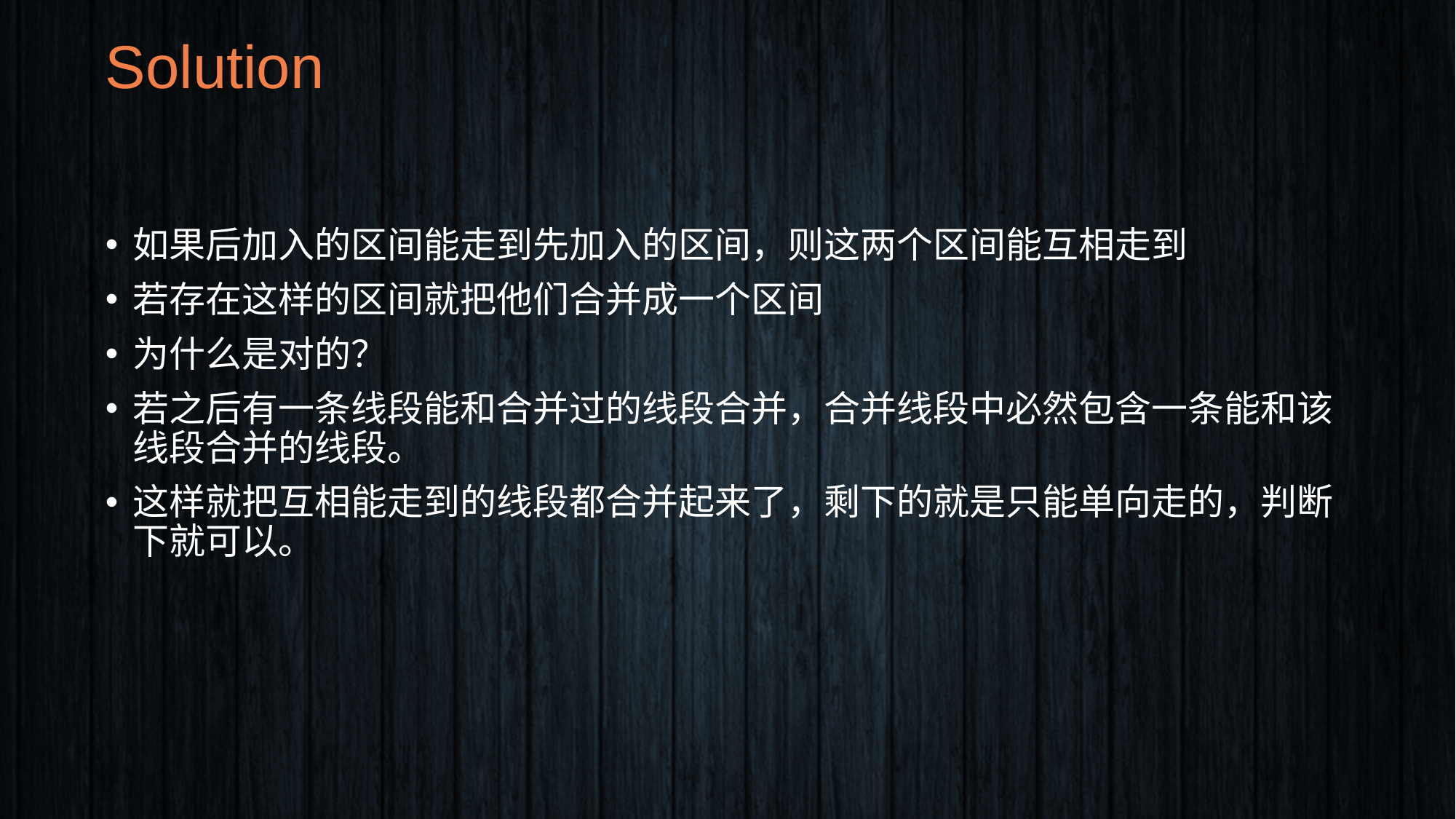

# Solution
如果后加入的区间能走到先加入的区间，则这两个区间能互相走到
若存在这样的区间就把他们合并成一个区间
为什么是对的？
若之后有一条线段能和合并过的线段合并，合并线段中必然包含一条能和该线段合并的线段。
这样就把互相能走到的线段都合并起来了，剩下的就是只能单向走的，判断下就可以。